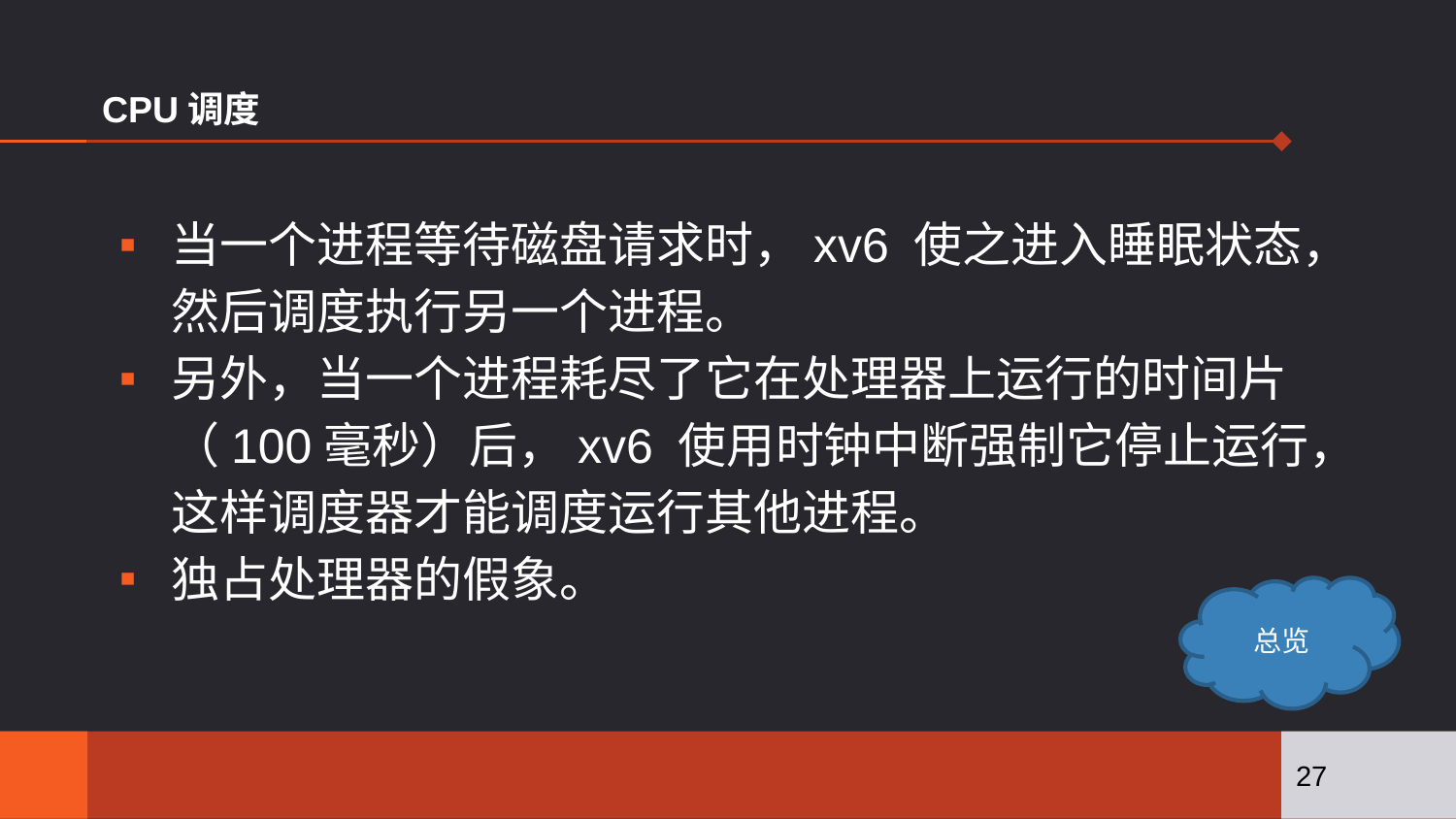

# CPU调度
当一个进程等待磁盘请求时，xv6 使之进入睡眠状态，然后调度执行另一个进程。
另外，当一个进程耗尽了它在处理器上运行的时间片（100毫秒）后，xv6 使用时钟中断强制它停止运行，这样调度器才能调度运行其他进程。
独占处理器的假象。
总览
27